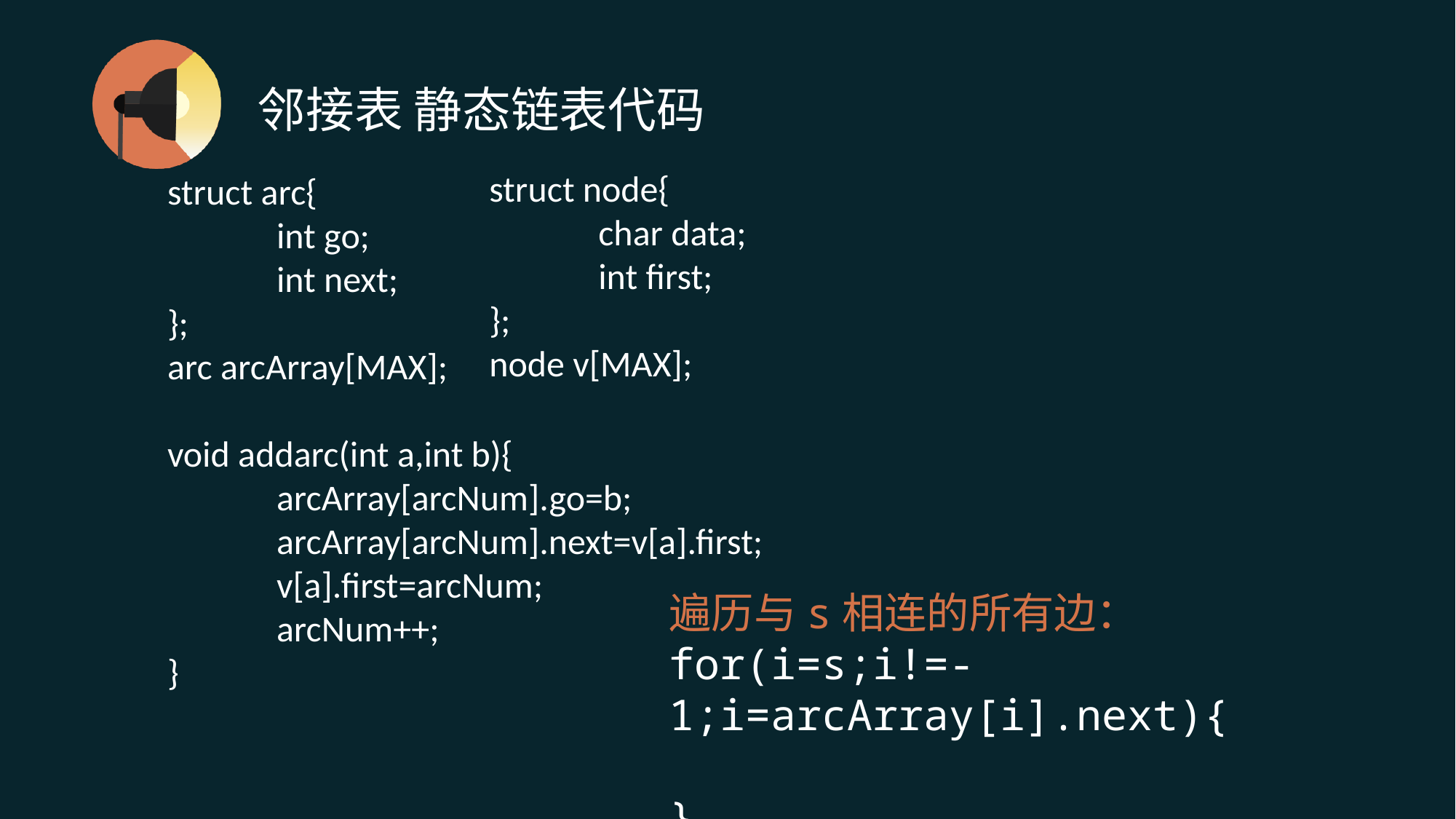

# 邻接表 静态链表代码
struct node{
	char data;
	int first;
};
node v[MAX];
struct arc{
	int go;
	int next;
};
arc arcArray[MAX];

void addarc(int a,int b){
	arcArray[arcNum].go=b;
	arcArray[arcNum].next=v[a].first;
	v[a].first=arcNum;
	arcNum++;
}
遍历与s相连的所有边：
for(i=s;i!=-1;i=arcArray[i].next){

}